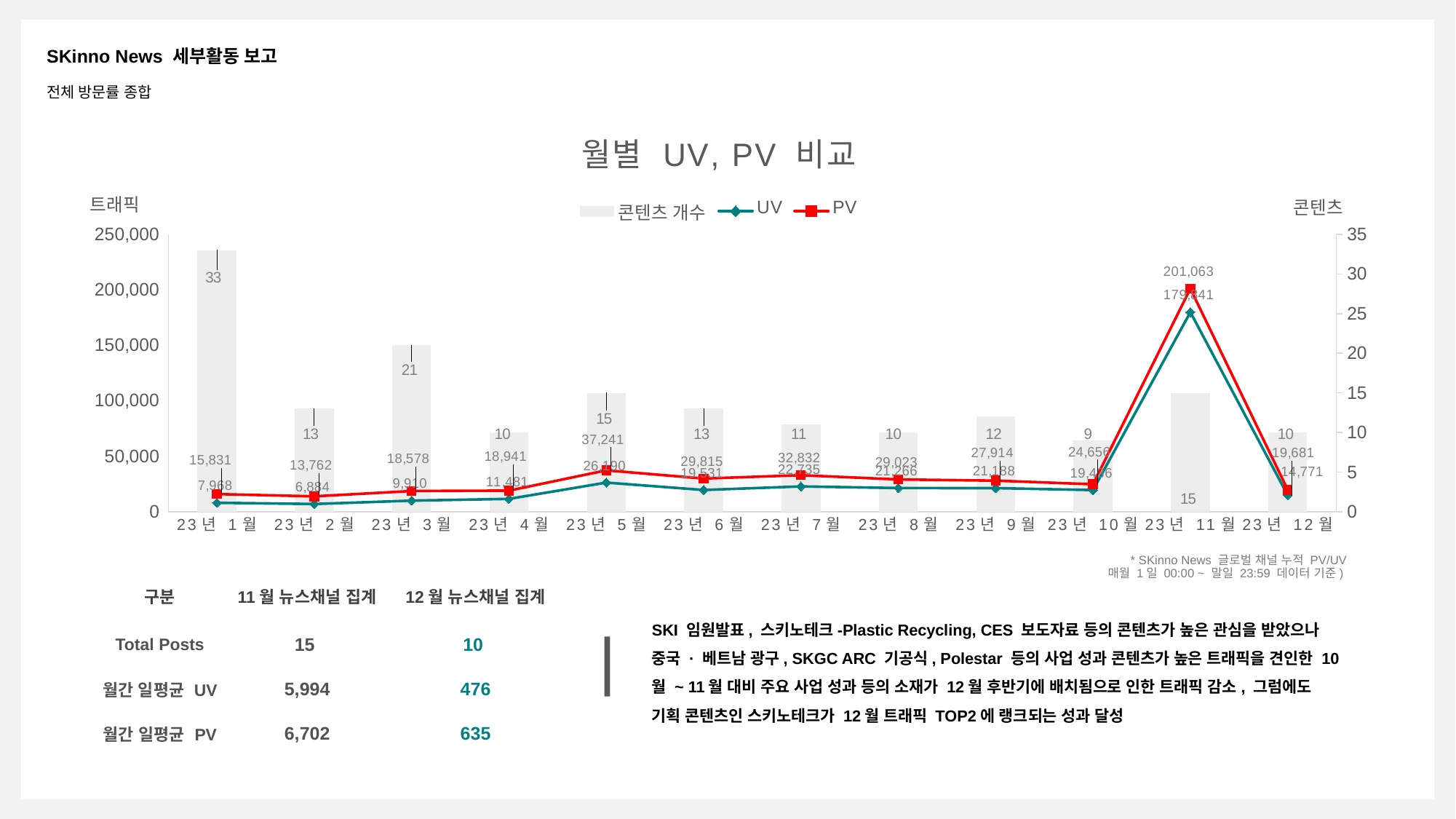

SKinno News 세부활동 보고
전체 방문률 종합

### Chart: 월별 UV, PV 비교

| Category | 콘텐츠 개수 | UV | PV |
|---|---|---|---|
| 23년 1월 | 33.0 | 7968.0 | 15831.0 |
| 23년 2월 | 13.0 | 6884.0 | 13762.0 |
| 23년 3월 | 21.0 | 9910.0 | 18578.0 |
| 23년 4월 | 10.0 | 11481.0 | 18941.0 |
| 23년 5월 | 15.0 | 26190.0 | 37241.0 |
| 23년 6월 | 13.0 | 19531.0 | 29815.0 |
| 23년 7월 | 11.0 | 22735.0 | 32832.0 |
| 23년 8월 | 10.0 | 21266.0 | 29023.0 |
| 23년 9월 | 12.0 | 21188.0 | 27914.0 |
| 23년 10월 | 9.0 | 19436.0 | 24656.0 |
| 23년 11월 | 15.0 | 179841.0 | 201063.0 |
| 23년 12월 | 10.0 | 14771.0 | 19681.0 |
* SKinno News 글로벌 채널 누적 PV/UV
매월 1일 00:00 ~ 말일 23:59 데이터 기준)
| 구분 | 11월 뉴스채널 집계 | 12월 뉴스채널 집계 |
| --- | --- | --- |
| Total Posts | 15 | 10 |
| 월간 일평균 UV | 5,994 | 476 |
| 월간 일평균 PV | 6,702 | 635 |
SKI 임원발표, 스키노테크-Plastic Recycling, CES 보도자료 등의 콘텐츠가 높은 관심을 받았으나 중국 · 베트남 광구, SKGC ARC 기공식, Polestar 등의 사업 성과 콘텐츠가 높은 트래픽을 견인한 10월 ~ 11월 대비 주요 사업 성과 등의 소재가 12월 후반기에 배치됨으로 인한 트래픽 감소, 그럼에도 기획 콘텐츠인 스키노테크가 12월 트래픽 TOP2에 랭크되는 성과 달성